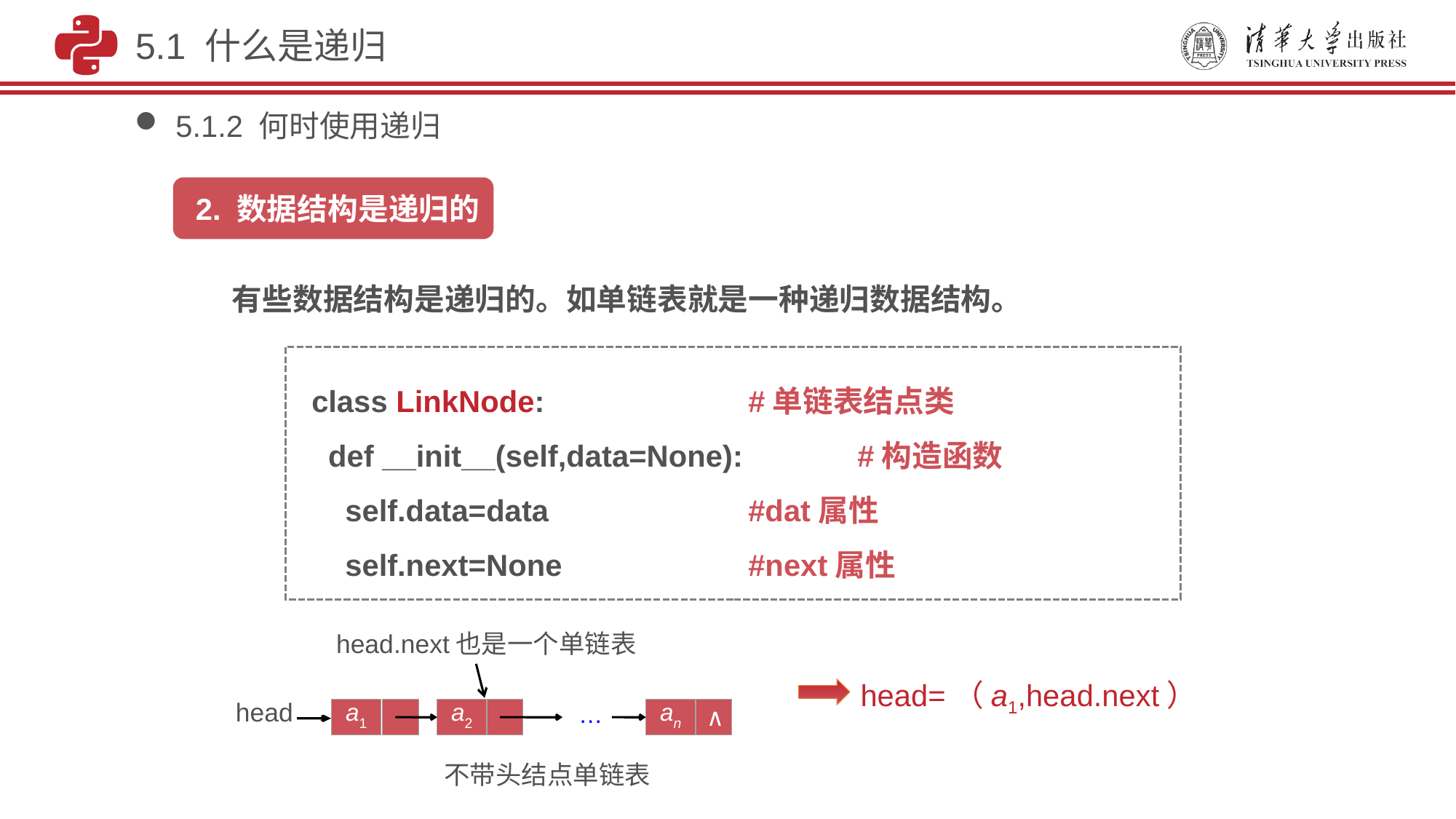

5.1 什么是递归
5.1.2 何时使用递归

2. 数据结构是递归的
有些数据结构是递归的。如单链表就是一种递归数据结构。
class LinkNode:                	#单链表结点类
  def __init__(self,data=None):   	#构造函数
    self.data=data            	#dat属性
    self.next=None           	#next属性
head.next也是一个单链表
head=（a1,head.next）

head
a1

a2

…
an
∧

不带头结点单链表